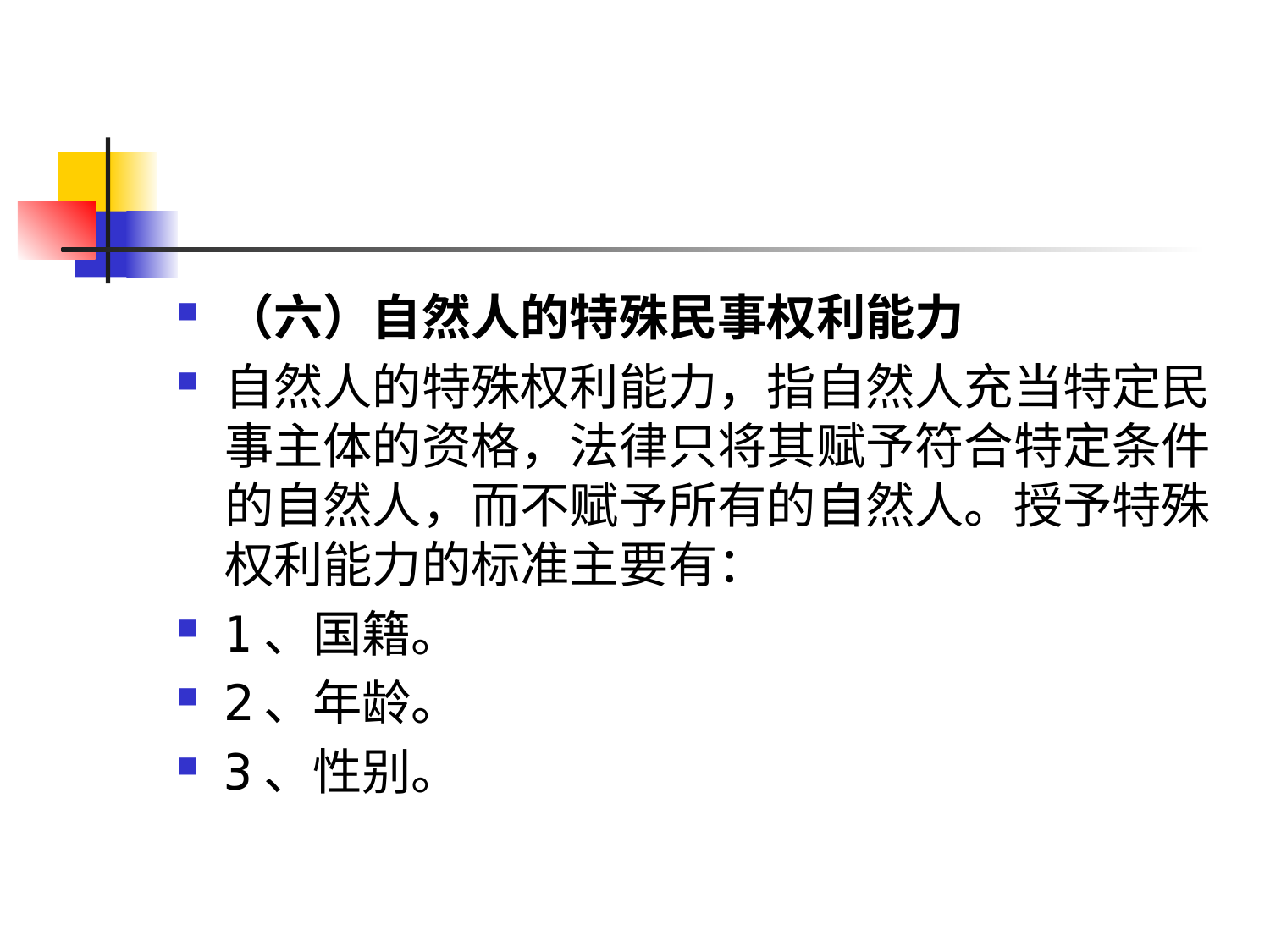

#
（六）自然人的特殊民事权利能力
自然人的特殊权利能力，指自然人充当特定民事主体的资格，法律只将其赋予符合特定条件的自然人，而不赋予所有的自然人。授予特殊权利能力的标准主要有：
1、国籍。
2、年龄。
3、性别。